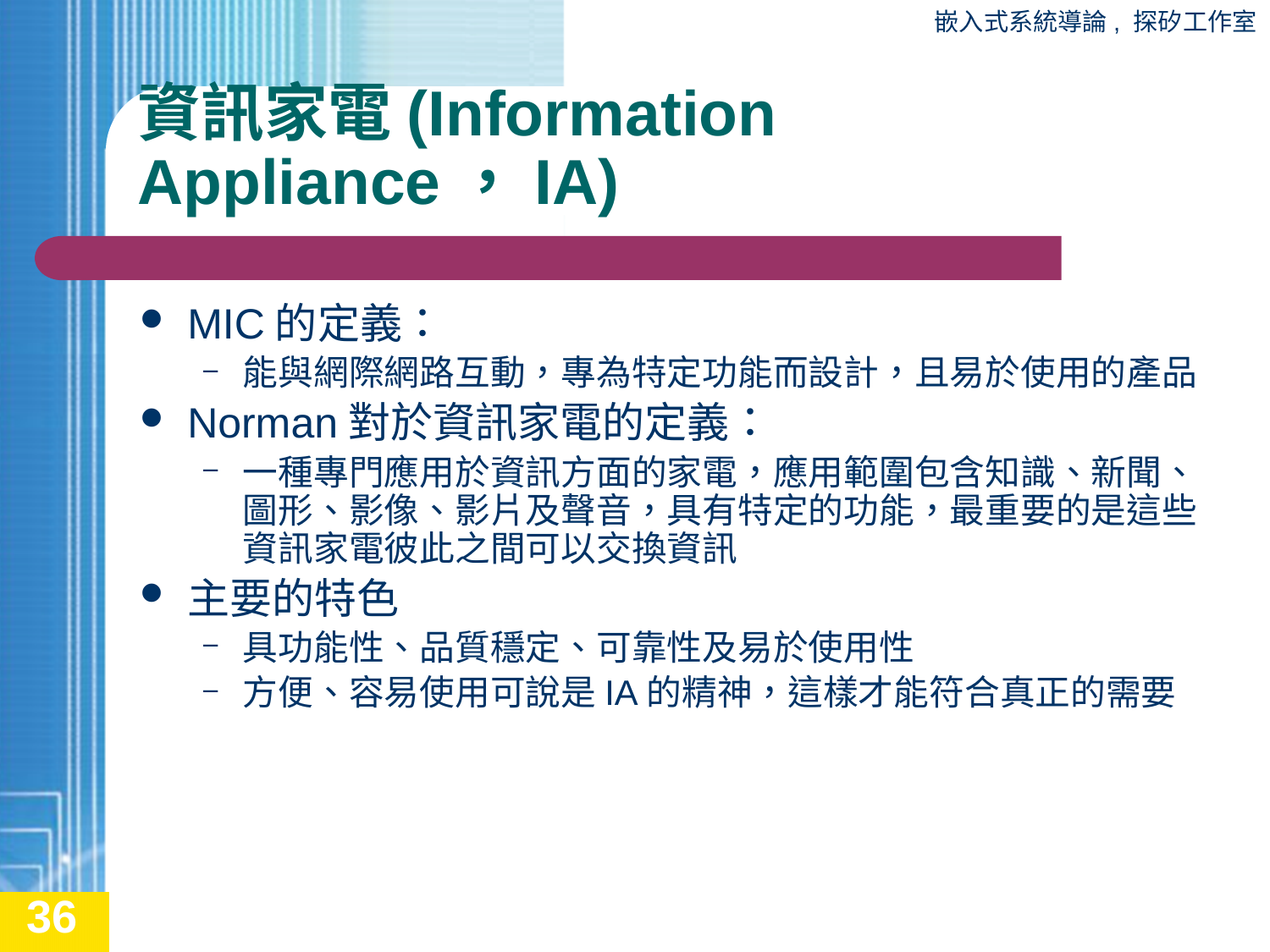

MIC的定義：
能與網際網路互動，專為特定功能而設計，且易於使用的產品
Norman對於資訊家電的定義：
一種專門應用於資訊方面的家電，應用範圍包含知識、新聞、圖形、影像、影片及聲音，具有特定的功能，最重要的是這些資訊家電彼此之間可以交換資訊
主要的特色
具功能性、品質穩定、可靠性及易於使用性
方便、容易使用可說是IA的精神，這樣才能符合真正的需要
嵌入式系統導論, 探矽工作室
# 資訊家電(Information Appliance，IA)
36